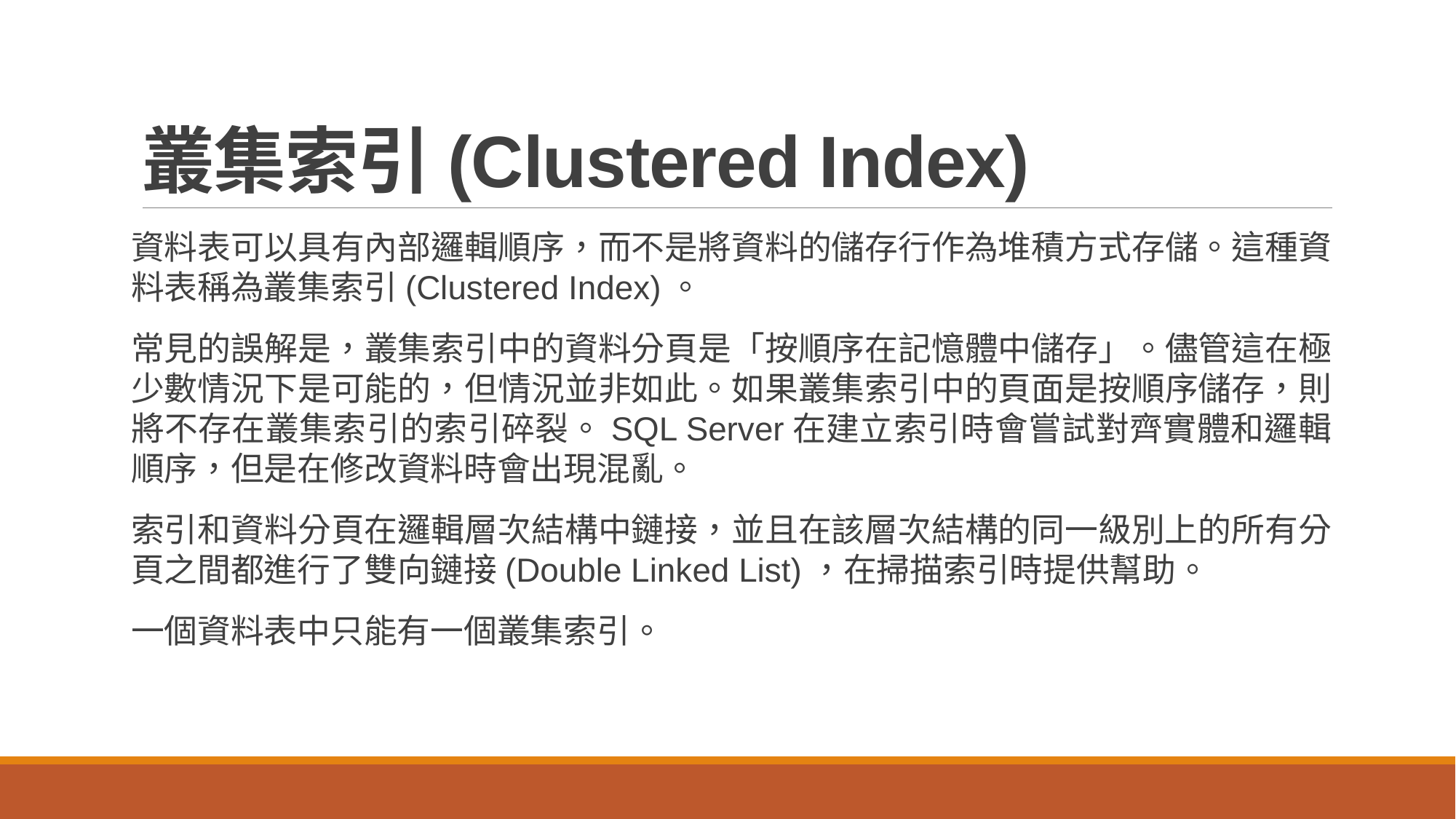

# 叢集索引(Clustered Index)
資料表可以具有內部邏輯順序，而不是將資料的儲存行作為堆積方式存儲。這種資料表稱為叢集索引(Clustered Index)。
常見的誤解是，叢集索引中的資料分頁是「按順序在記憶體中儲存」。儘管這在極少數情況下是可能的，但情況並非如此。如果叢集索引中的頁面是按順序儲存，則將不存在叢集索引的索引碎裂。SQL Server在建立索引時會嘗試對齊實體和邏輯順序，但是在修改資料時會出現混亂。
索引和資料分頁在邏輯層次結構中鏈接，並且在該層次結構的同一級別上的所有分頁之間都進行了雙向鏈接(Double Linked List)，在掃描索引時提供幫助。
一個資料表中只能有一個叢集索引。